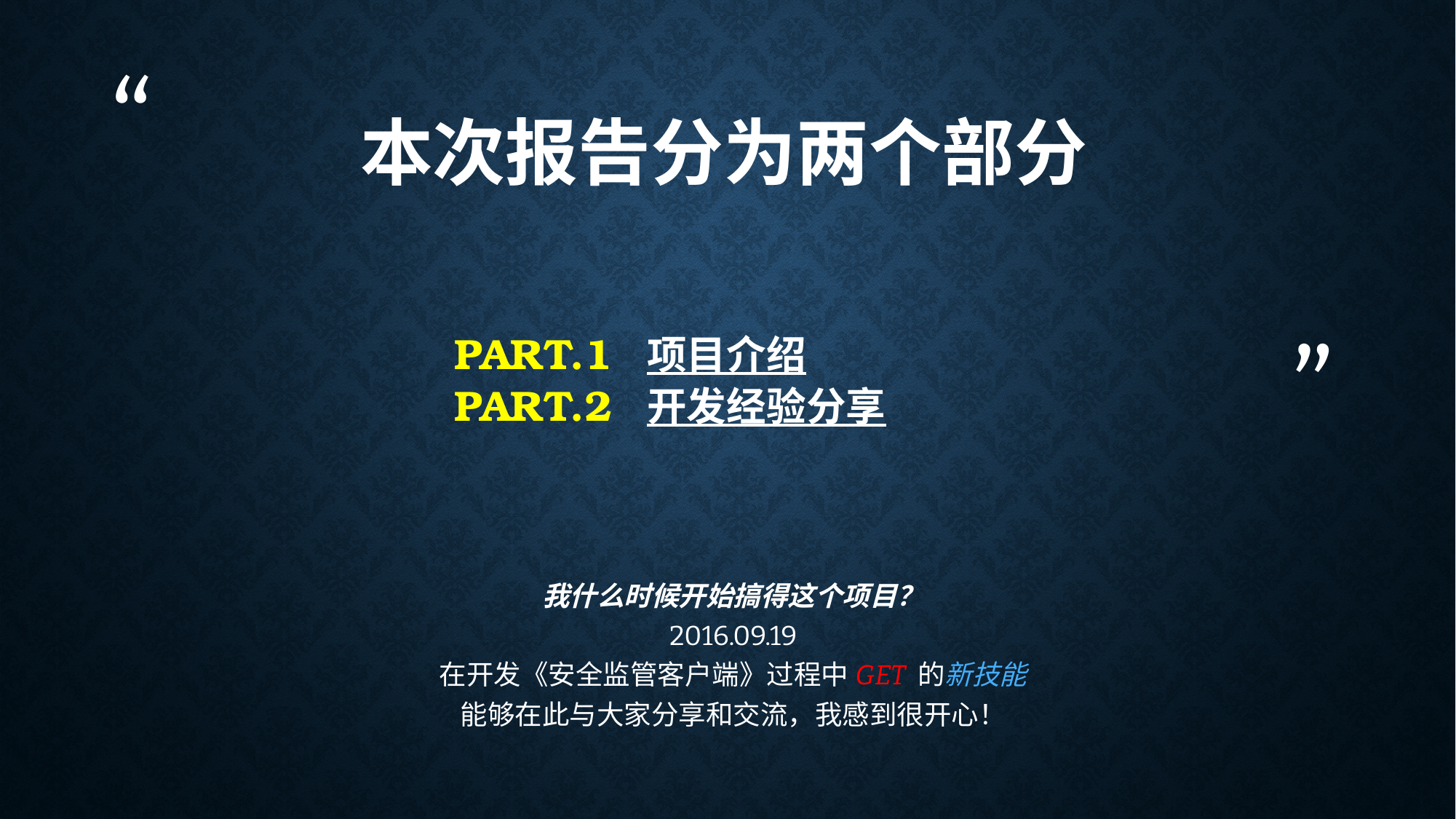

本次报告分为两个部分
# part.1  项目介绍 part.2  开发经验分享
我什么时候开始搞得这个项目？
2016.09.19
在开发《安全监管客户端》过程中GET 的新技能
能够在此与大家分享和交流，我感到很开心！